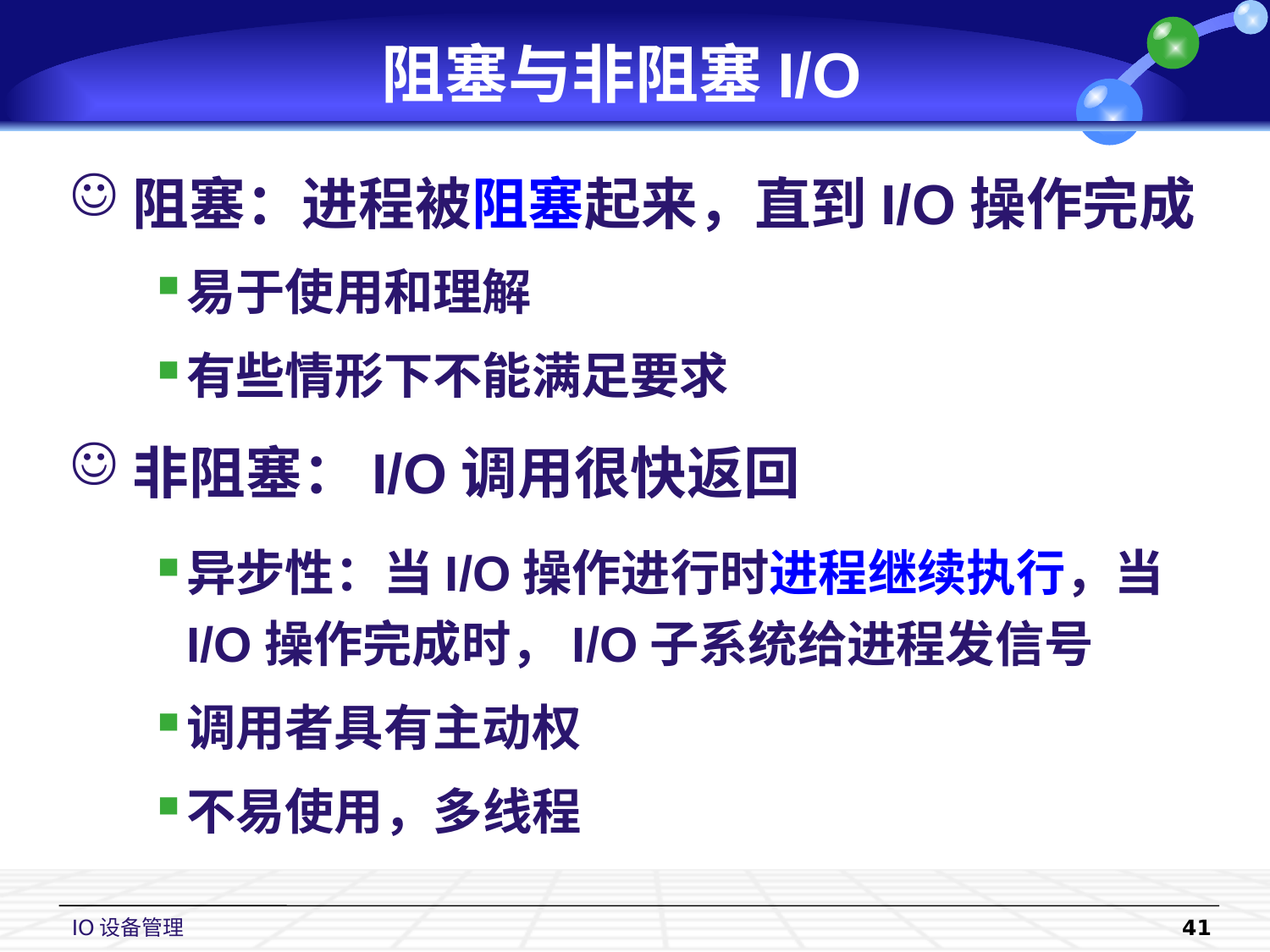

阻塞与非阻塞I/O
阻塞：进程被阻塞起来，直到I/O操作完成
易于使用和理解
有些情形下不能满足要求
非阻塞：I/O调用很快返回
异步性：当I/O操作进行时进程继续执行，当I/O操作完成时，I/O子系统给进程发信号
调用者具有主动权
不易使用，多线程
IO设备管理
41